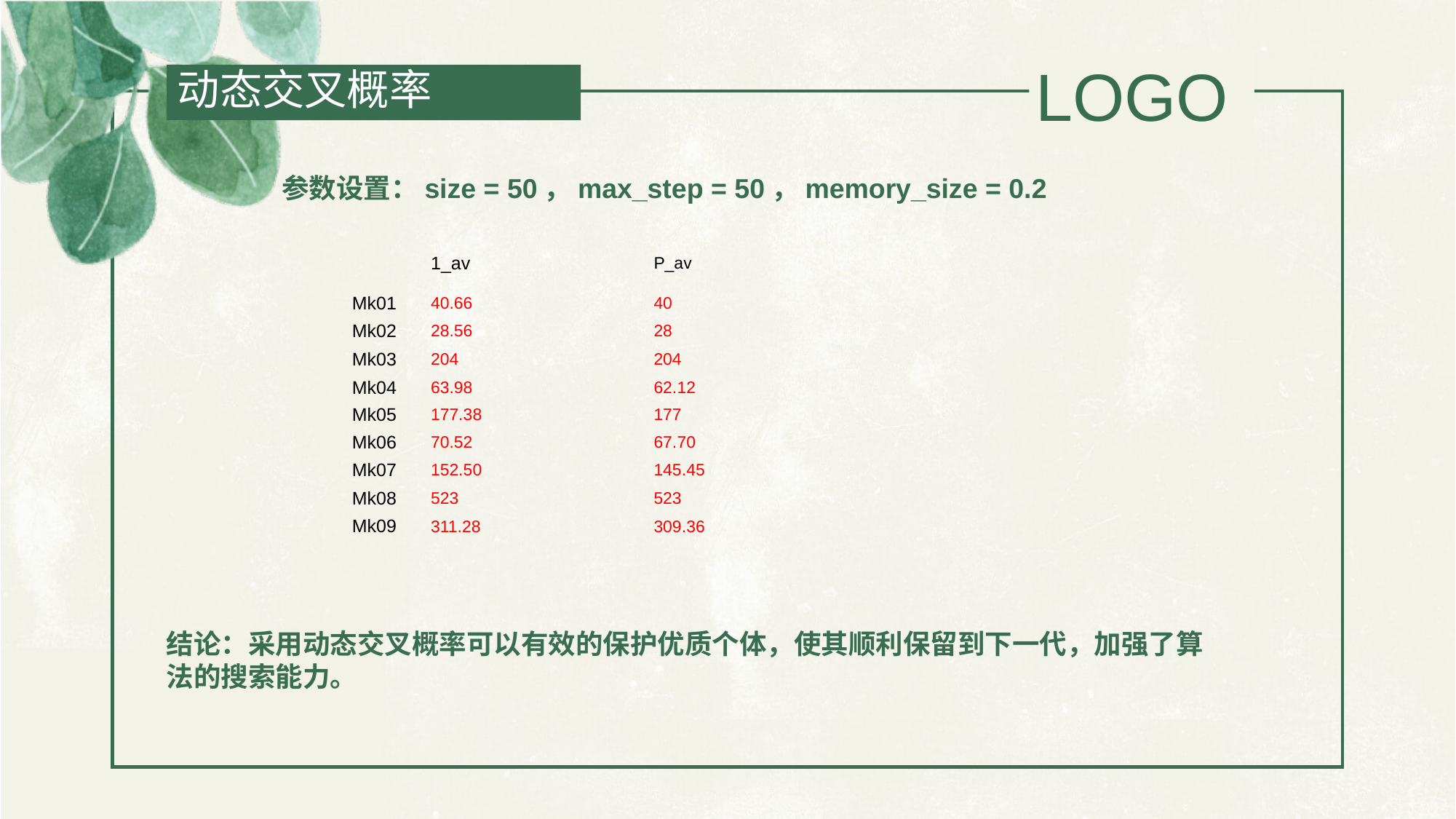

动态交叉概率
参数设置：size = 50，max_step = 50，memory_size = 0.2
|  | 1\_av | P\_av |
| --- | --- | --- |
| Mk01 | 40.66 | 40 |
| Mk02 | 28.56 | 28 |
| Mk03 | 204 | 204 |
| Mk04 | 63.98 | 62.12 |
| Mk05 | 177.38 | 177 |
| Mk06 | 70.52 | 67.70 |
| Mk07 | 152.50 | 145.45 |
| Mk08 | 523 | 523 |
| Mk09 | 311.28 | 309.36 |
结论：采用动态交叉概率可以有效的保护优质个体，使其顺利保留到下一代，加强了算法的搜索能力。